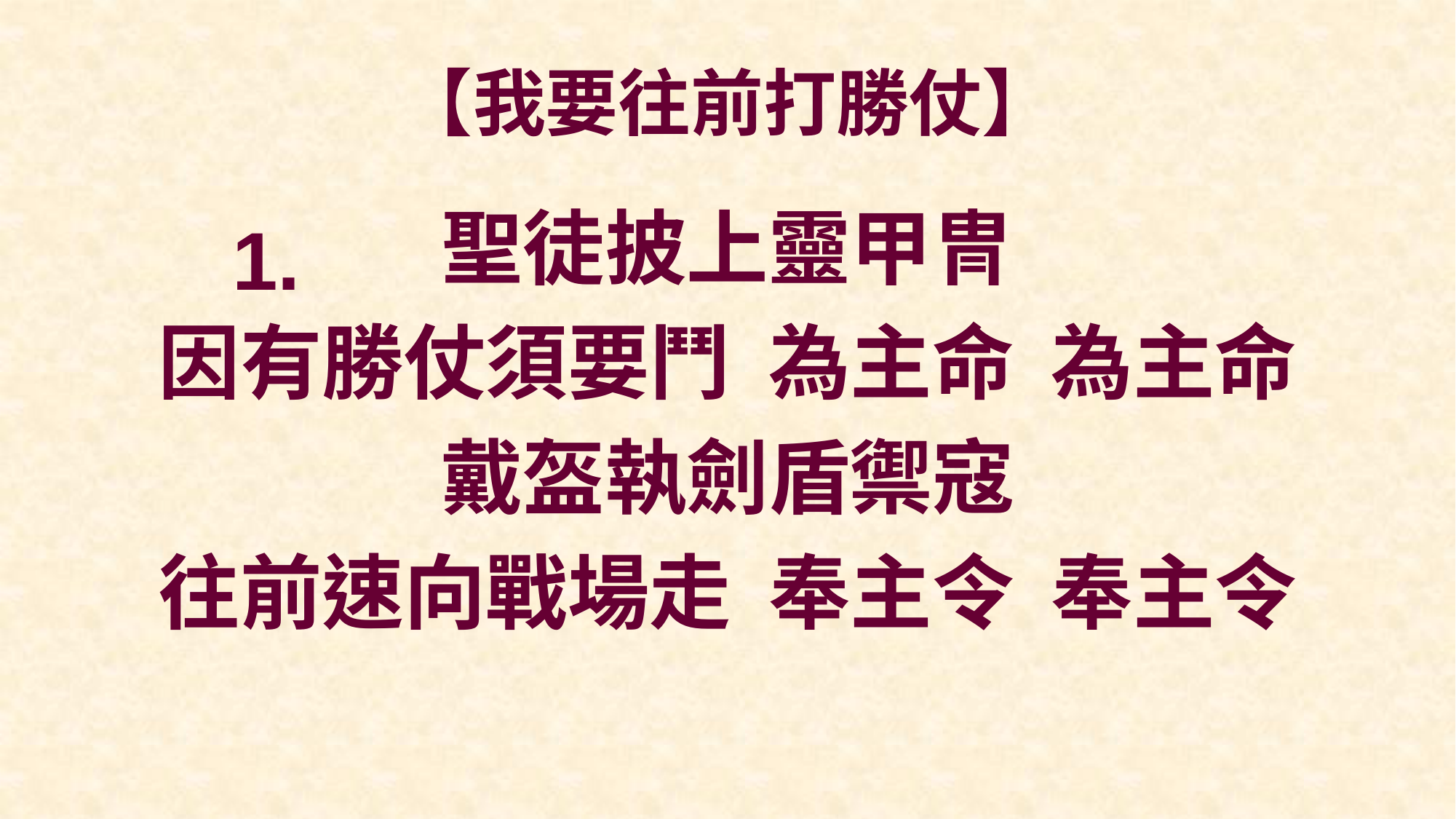

# 【我要往前打勝仗】
聖徒披上靈甲冑
因有勝仗須要鬥  為主命  為主命
戴盔執劍盾禦寇
往前速向戰場走  奉主令  奉主令
1.